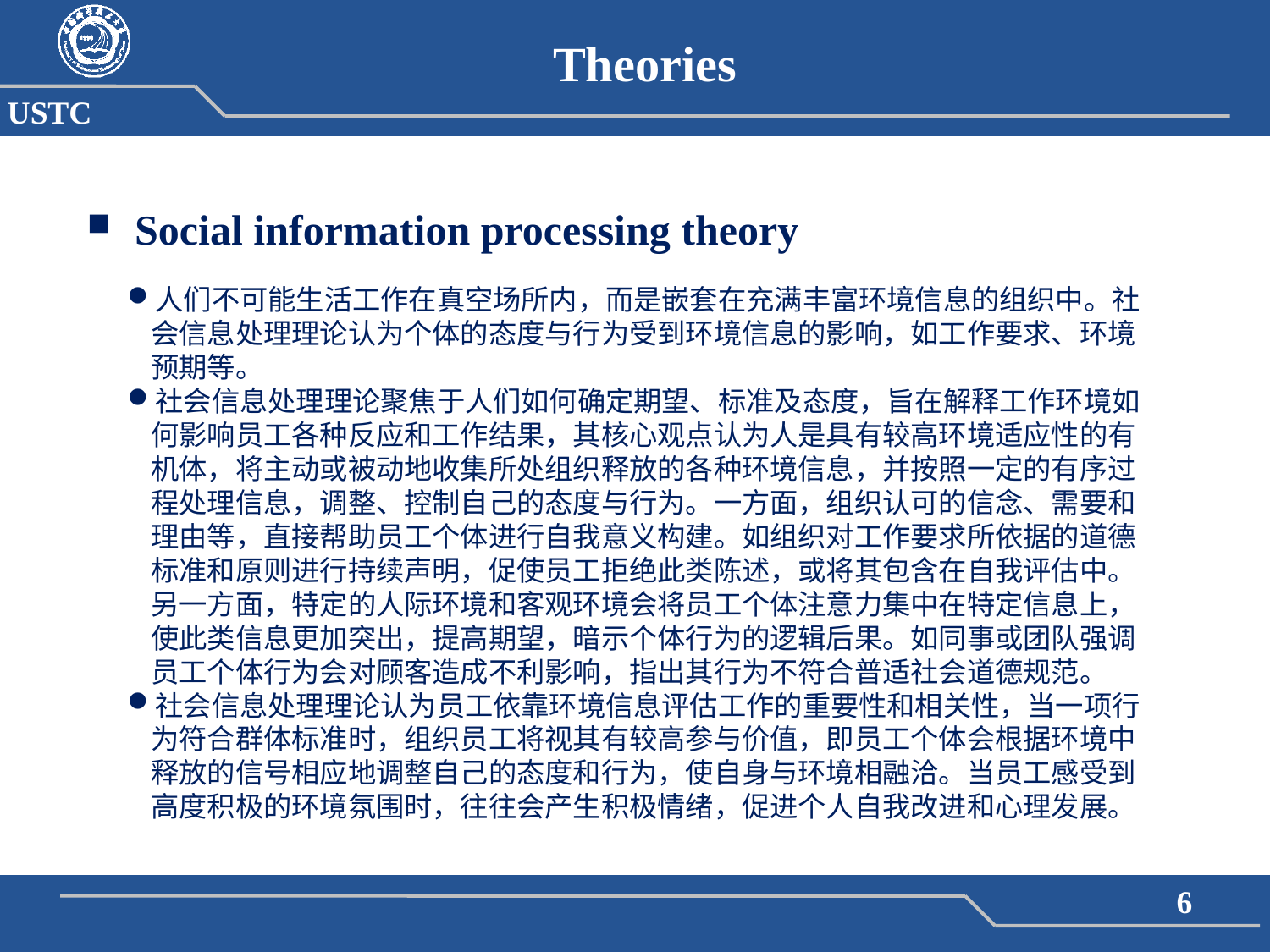

Theories
Social information processing theory
人们不可能生活工作在真空场所内，而是嵌套在充满丰富环境信息的组织中。社会信息处理理论认为个体的态度与行为受到环境信息的影响，如工作要求、环境预期等。
社会信息处理理论聚焦于人们如何确定期望、标准及态度，旨在解释工作环境如何影响员工各种反应和工作结果，其核心观点认为人是具有较高环境适应性的有机体，将主动或被动地收集所处组织释放的各种环境信息，并按照一定的有序过程处理信息，调整、控制自己的态度与行为。一方面，组织认可的信念、需要和理由等，直接帮助员工个体进行自我意义构建。如组织对工作要求所依据的道德标准和原则进行持续声明，促使员工拒绝此类陈述，或将其包含在自我评估中。另一方面，特定的人际环境和客观环境会将员工个体注意力集中在特定信息上，使此类信息更加突出，提高期望，暗示个体行为的逻辑后果。如同事或团队强调员工个体行为会对顾客造成不利影响，指出其行为不符合普适社会道德规范。
社会信息处理理论认为员工依靠环境信息评估工作的重要性和相关性，当一项行为符合群体标准时，组织员工将视其有较高参与价值，即员工个体会根据环境中释放的信号相应地调整自己的态度和行为，使自身与环境相融洽。当员工感受到高度积极的环境氛围时，往往会产生积极情绪，促进个人自我改进和心理发展。
6